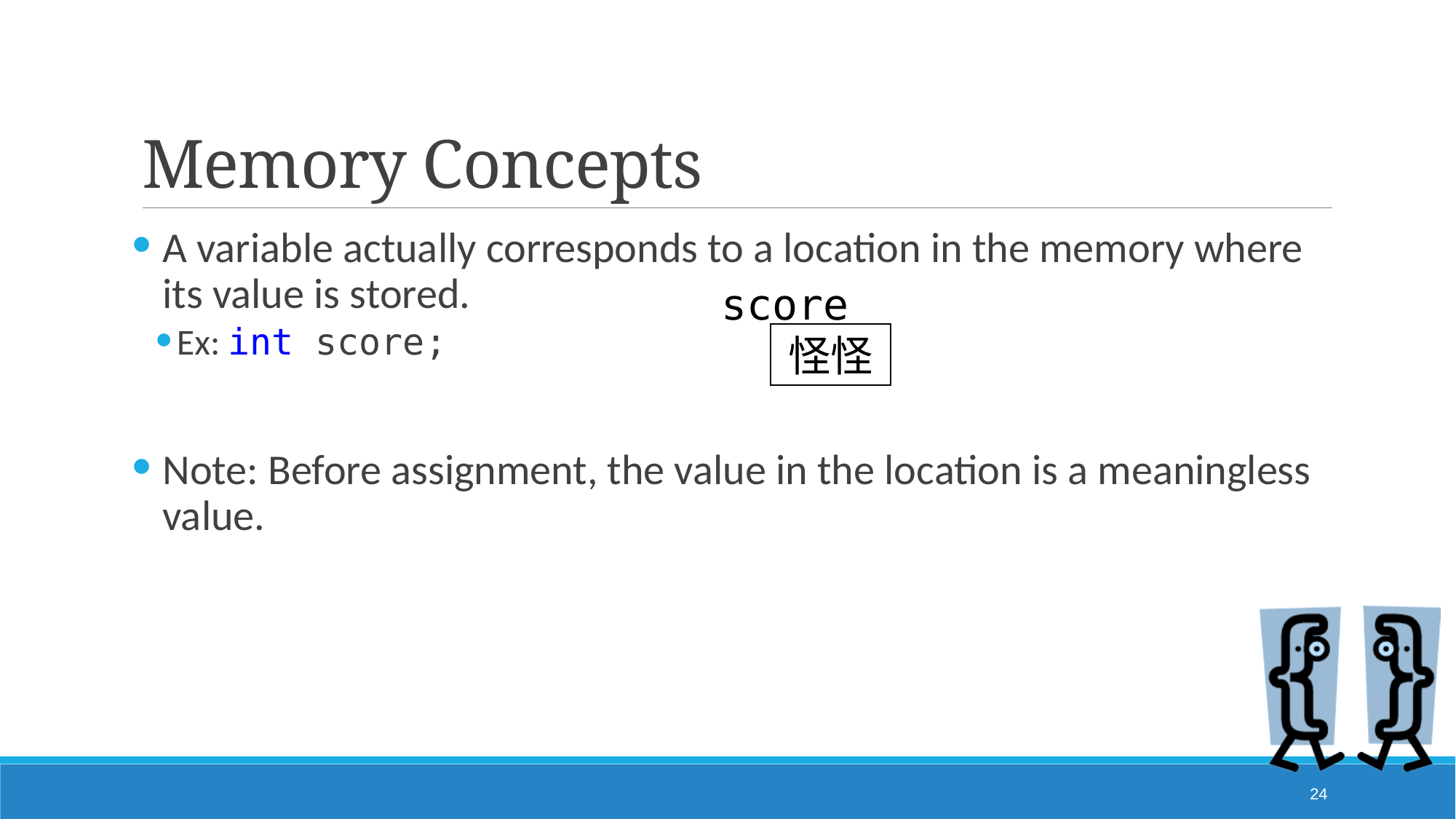

# Memory Concepts
A variable actually corresponds to a location in the memory where its value is stored.
Ex: int score;

Note: Before assignment, the value in the location is a meaningless value.

score
怪怪
24